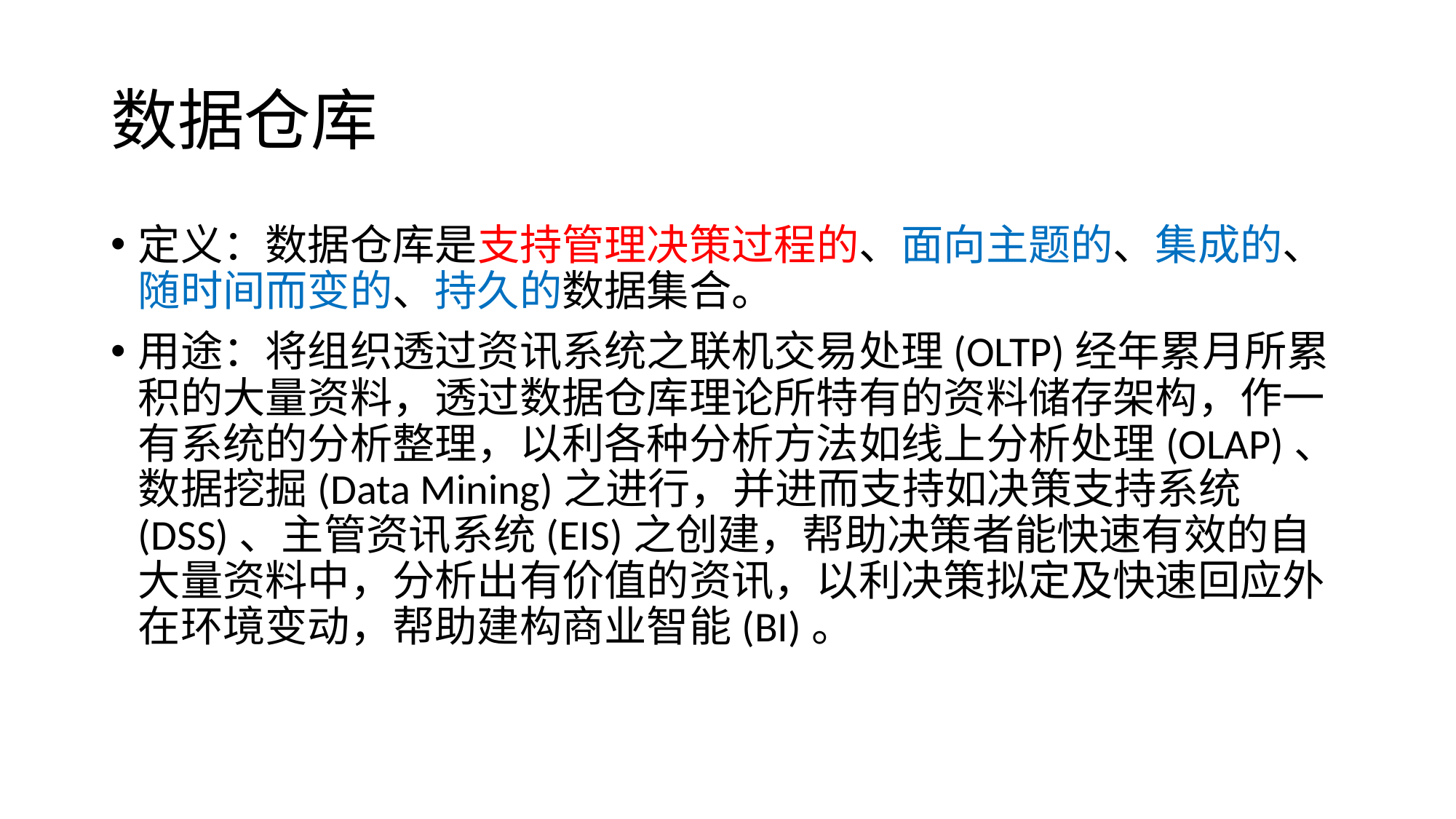

# 数据仓库
定义：数据仓库是支持管理决策过程的、面向主题的、集成的、随时间而变的、持久的数据集合。
用途：将组织透过资讯系统之联机交易处理(OLTP)经年累月所累积的大量资料，透过数据仓库理论所特有的资料储存架构，作一有系统的分析整理，以利各种分析方法如线上分析处理(OLAP)、数据挖掘(Data Mining)之进行，并进而支持如决策支持系统(DSS)、主管资讯系统(EIS)之创建，帮助决策者能快速有效的自大量资料中，分析出有价值的资讯，以利决策拟定及快速回应外在环境变动，帮助建构商业智能(BI)。